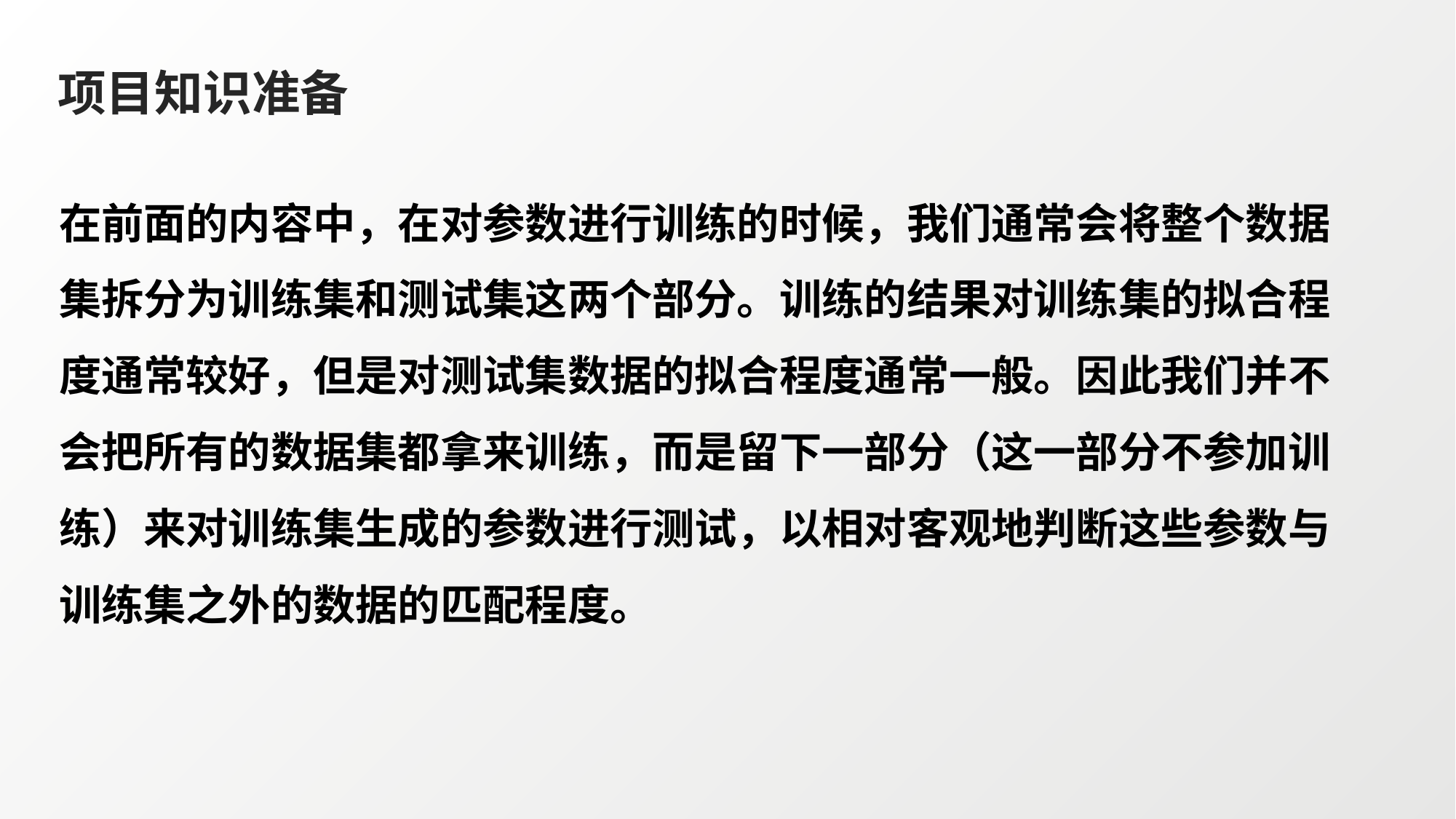

# 项目知识准备
在前面的内容中，在对参数进行训练的时候，我们通常会将整个数据集拆分为训练集和测试集这两个部分。训练的结果对训练集的拟合程度通常较好，但是对测试集数据的拟合程度通常一般。因此我们并不会把所有的数据集都拿来训练，而是留下一部分（这一部分不参加训练）来对训练集生成的参数进行测试，以相对客观地判断这些参数与训练集之外的数据的匹配程度。